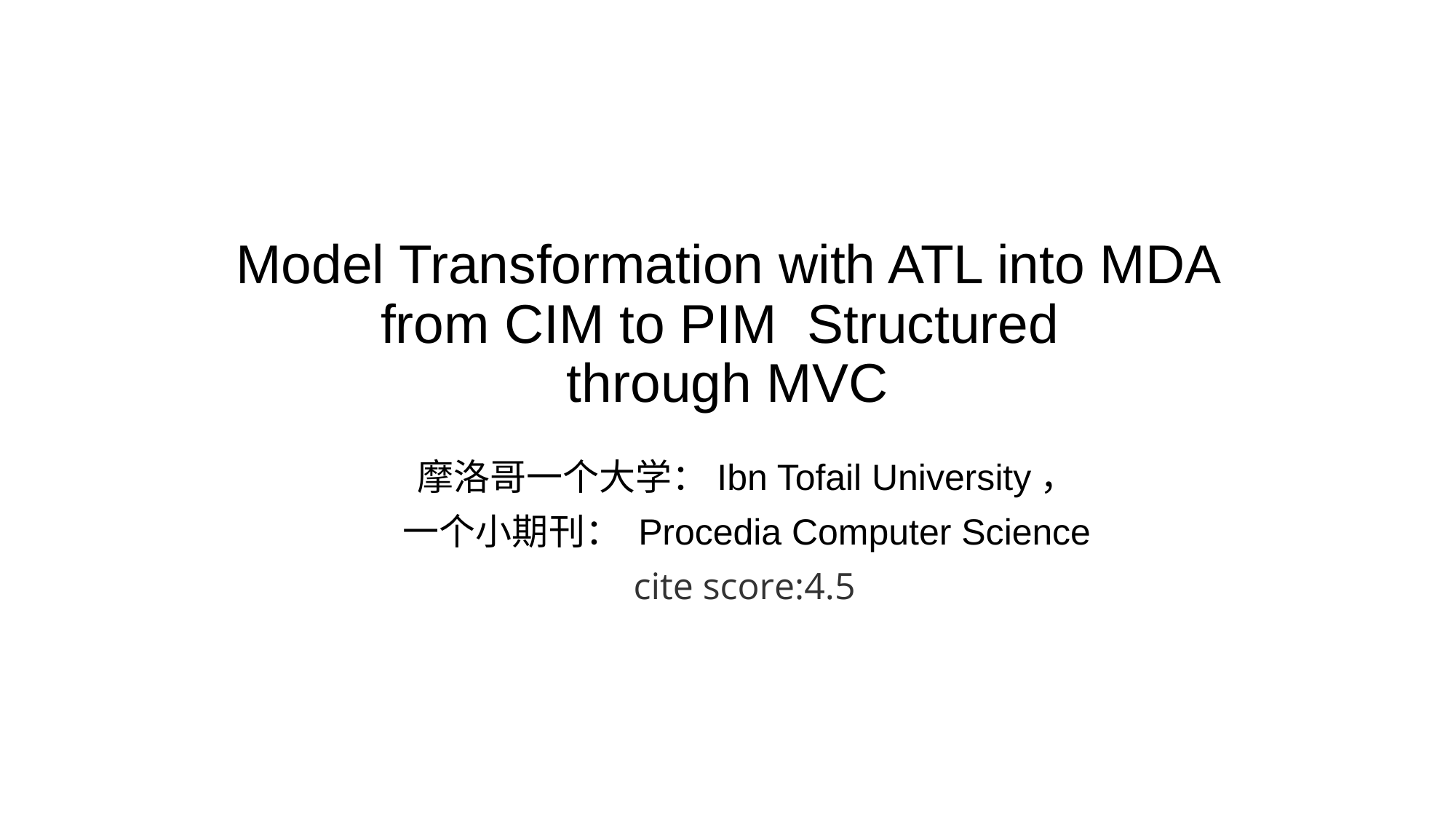

# Model Transformation with ATL into MDA from CIM to PIM  Structured through MVC
摩洛哥一个大学：Ibn Tofail University，
一个小期刊： Procedia Computer Science
cite score:4.5